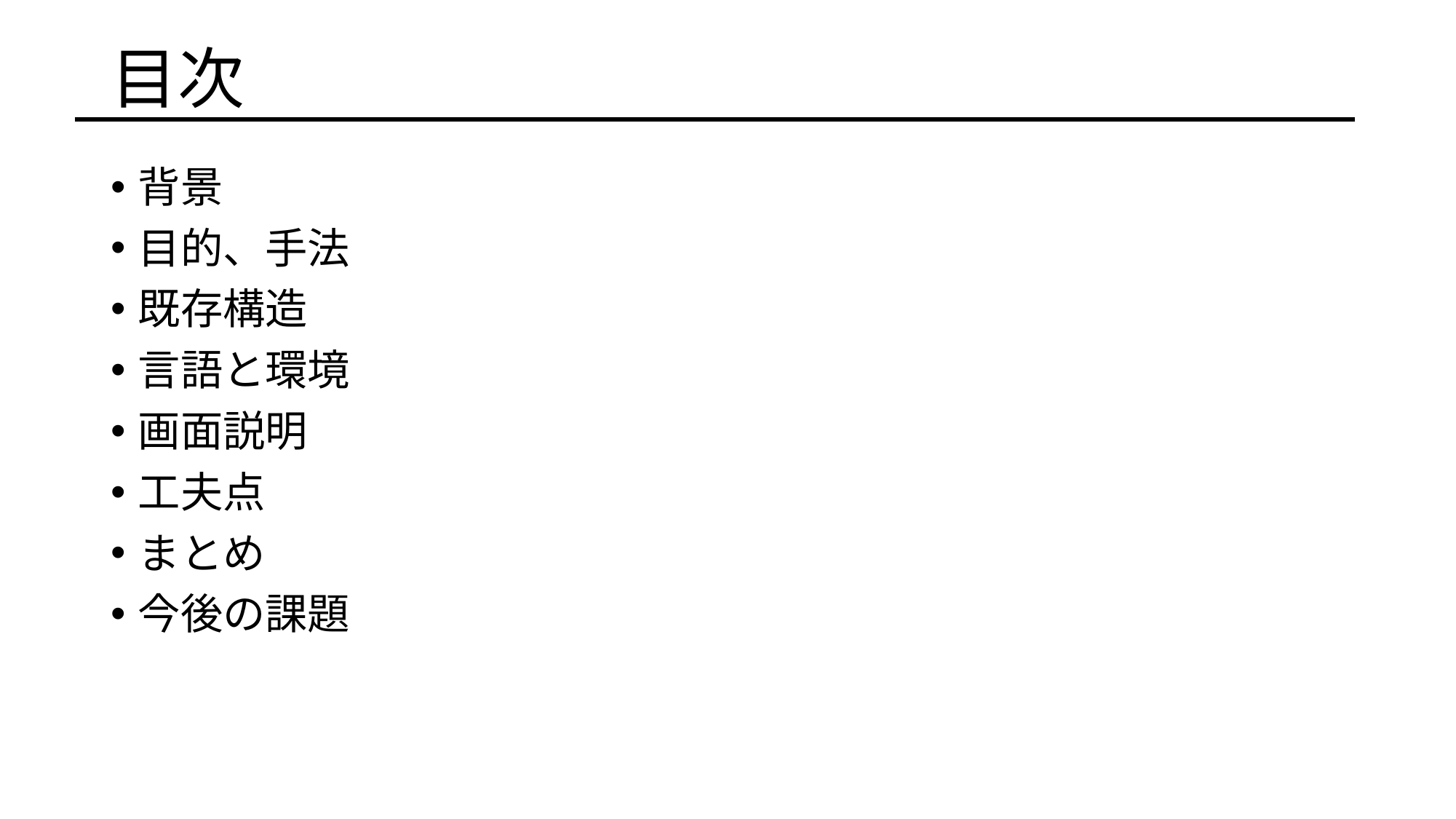

# 目次
背景
目的、手法
既存構造
言語と環境
画面説明
工夫点
まとめ
今後の課題